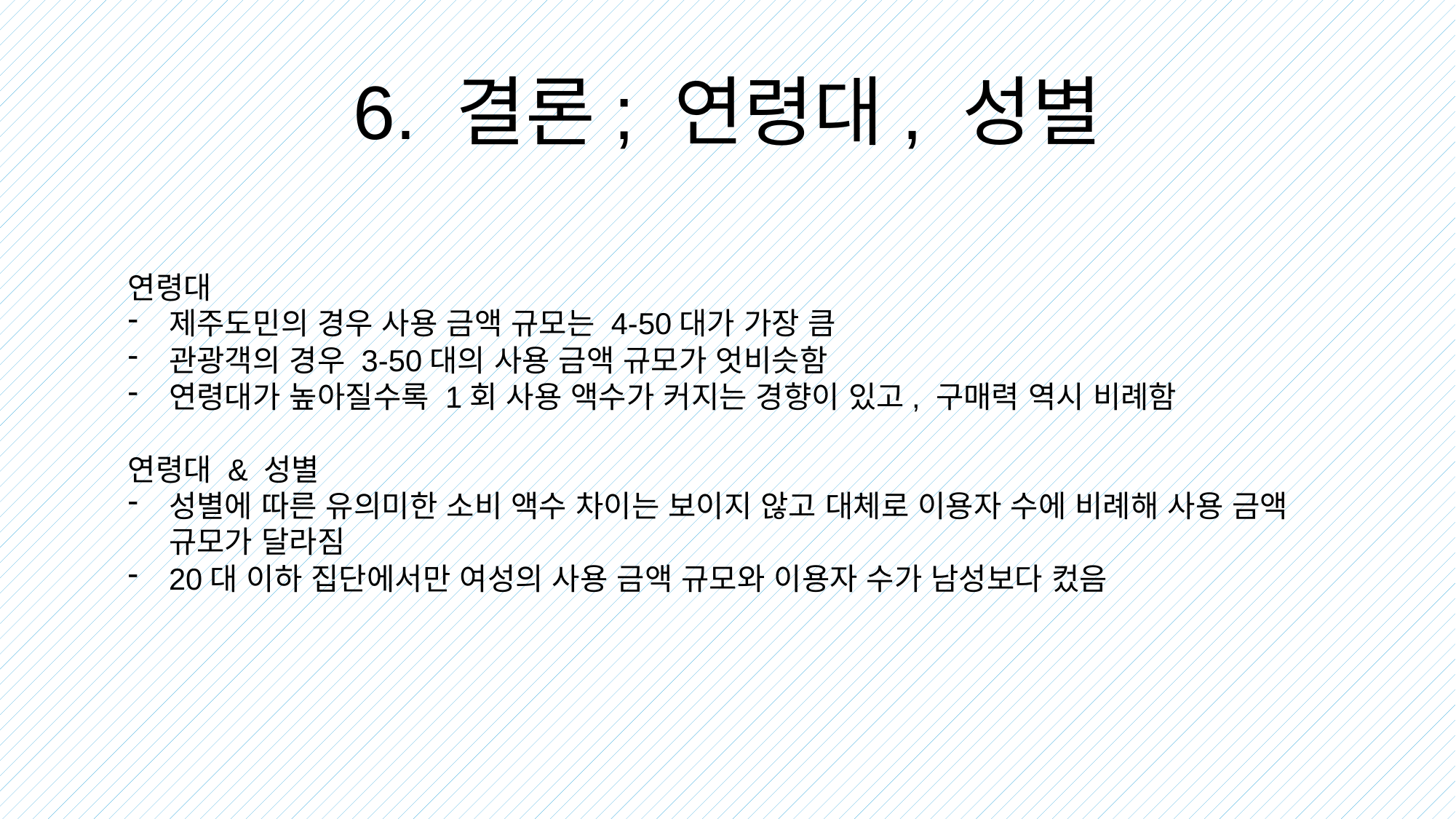

6. 결론; 연령대, 성별
연령대
제주도민의 경우 사용 금액 규모는 4-50대가 가장 큼
관광객의 경우 3-50대의 사용 금액 규모가 엇비슷함
연령대가 높아질수록 1회 사용 액수가 커지는 경향이 있고, 구매력 역시 비례함

연령대 & 성별
성별에 따른 유의미한 소비 액수 차이는 보이지 않고 대체로 이용자 수에 비례해 사용 금액
규모가 달라짐
20대 이하 집단에서만 여성의 사용 금액 규모와 이용자 수가 남성보다 컸음